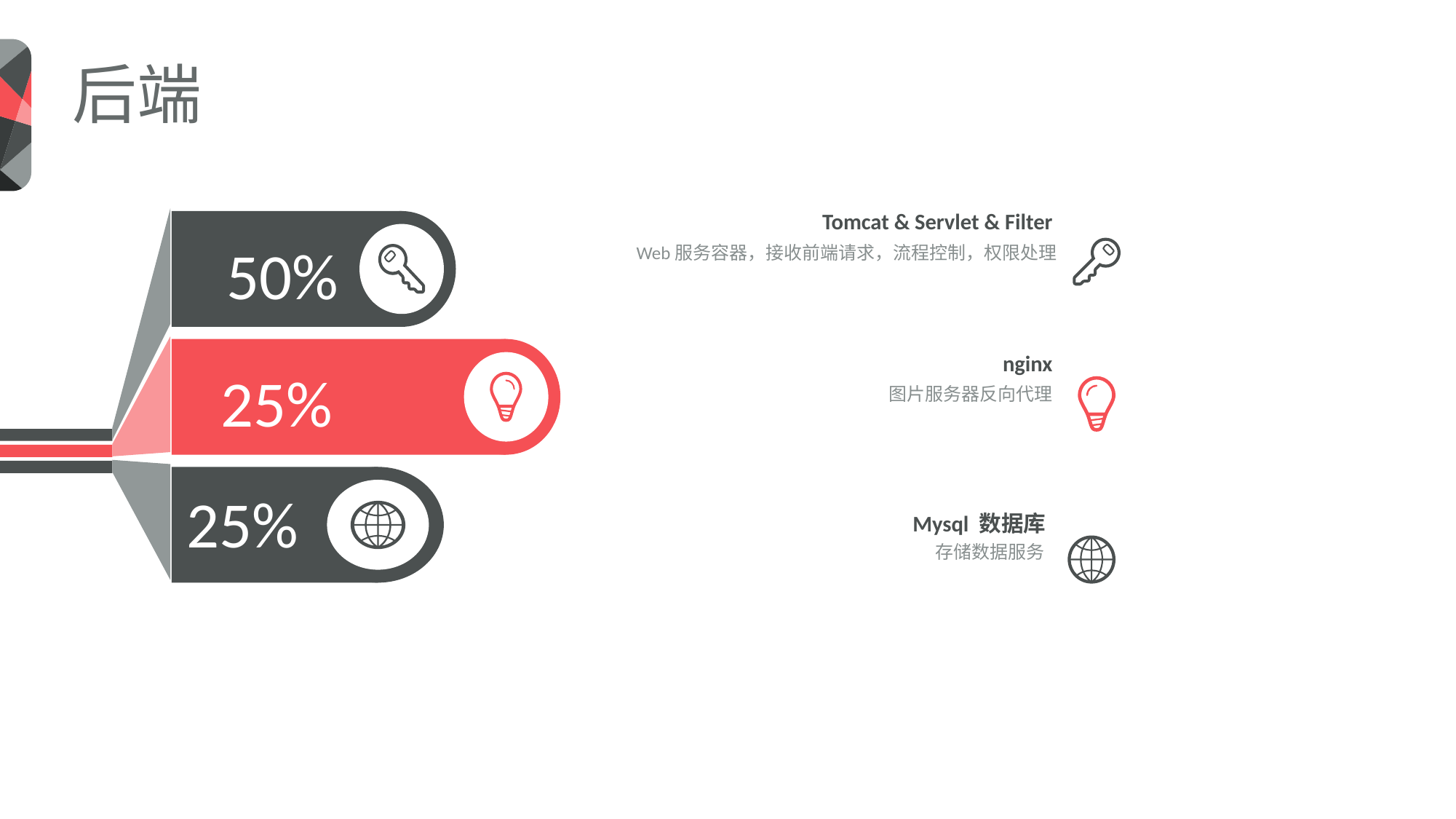

后端
Tomcat & Servlet & Filter
Web服务容器，接收前端请求，流程控制，权限处理

50%

nginx
图片服务器反向代理

25%

25%
Mysql 数据库
存储数据服务